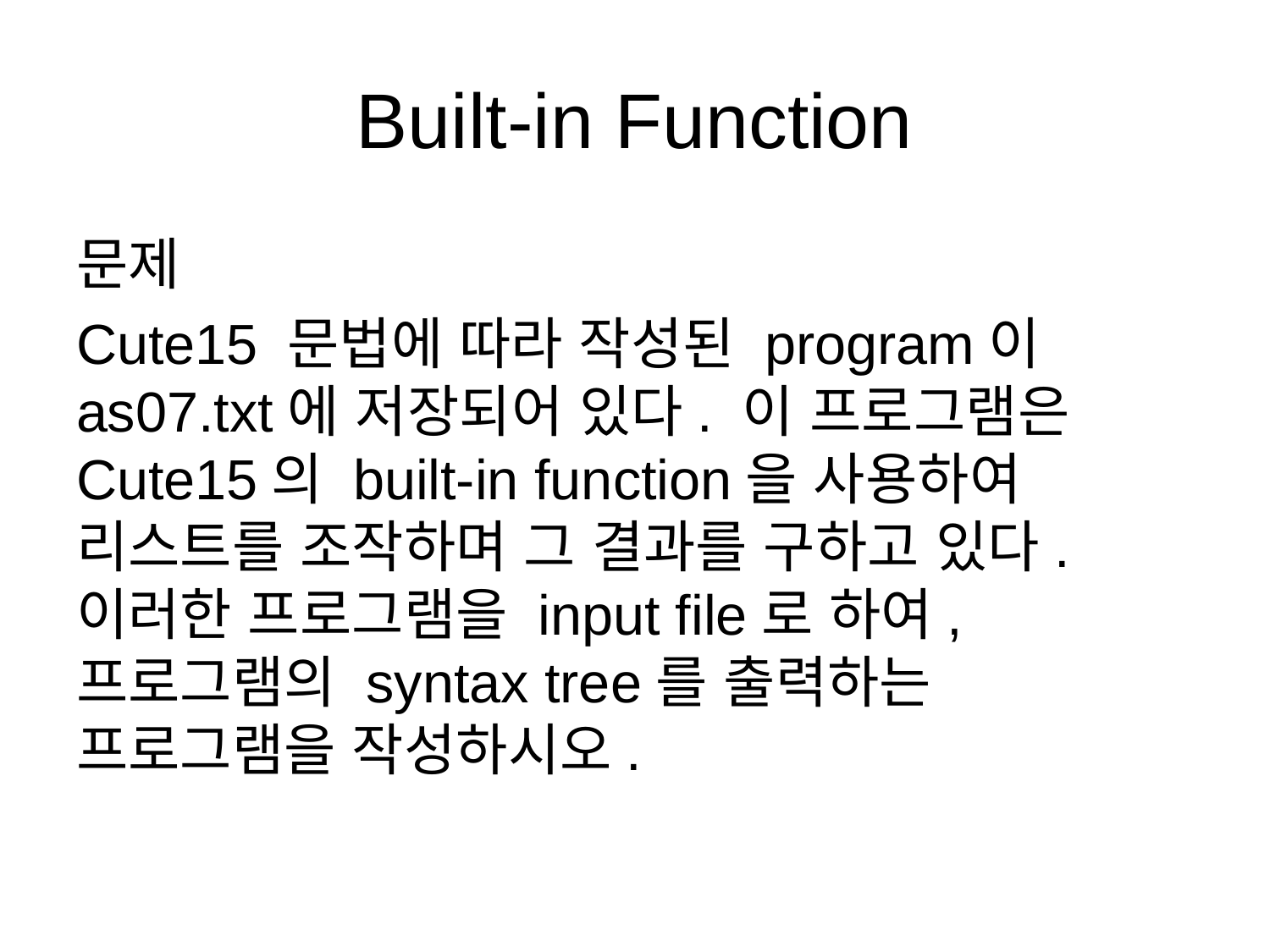

# Built-in Function
문제
Cute15 문법에 따라 작성된 program이 as07.txt에 저장되어 있다. 이 프로그램은 Cute15의 built-in function을 사용하여 리스트를 조작하며 그 결과를 구하고 있다. 이러한 프로그램을 input file로 하여, 프로그램의 syntax tree를 출력하는 프로그램을 작성하시오.